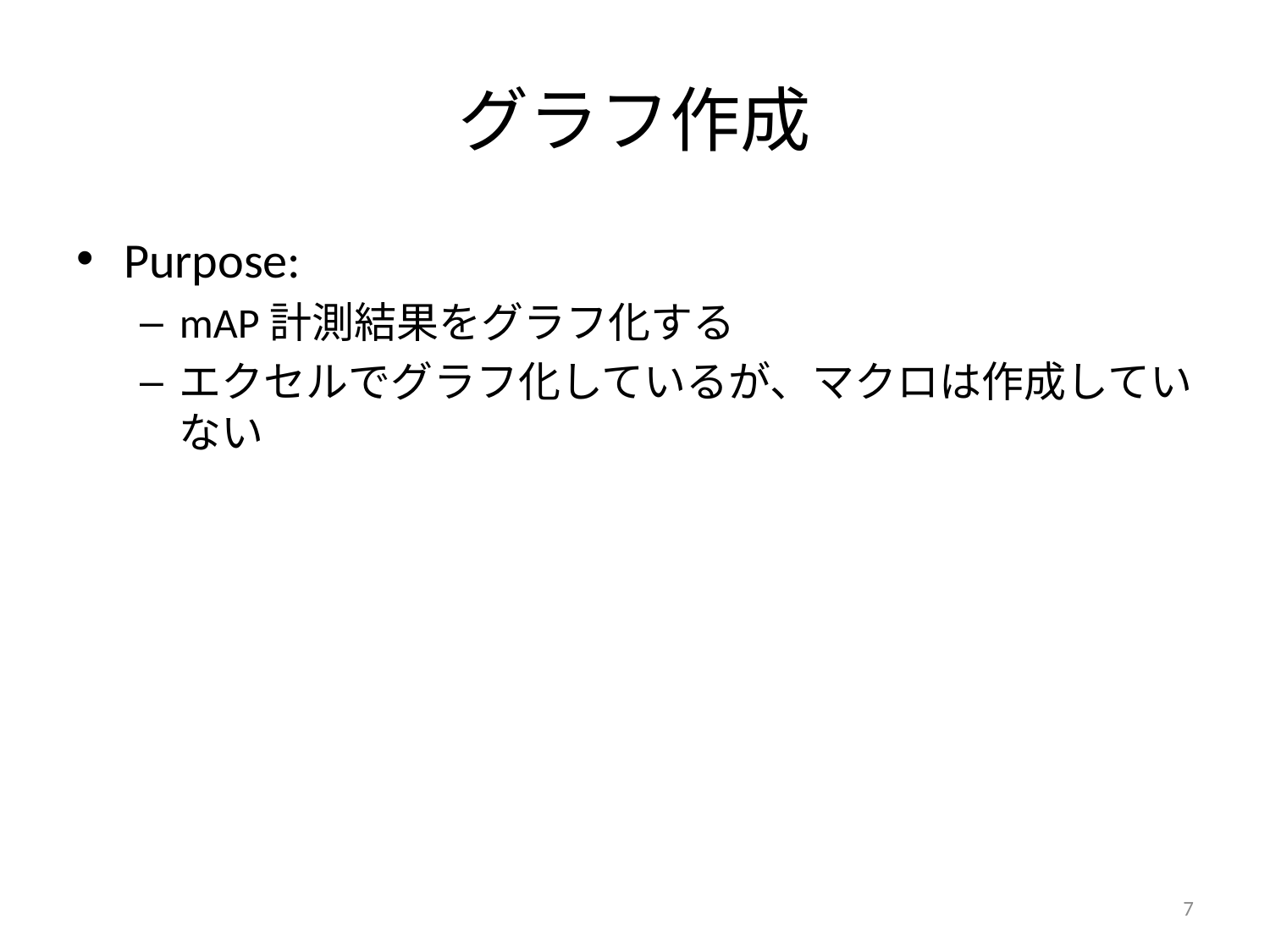

# グラフ作成
Purpose:
mAP計測結果をグラフ化する
エクセルでグラフ化しているが、マクロは作成していない
7